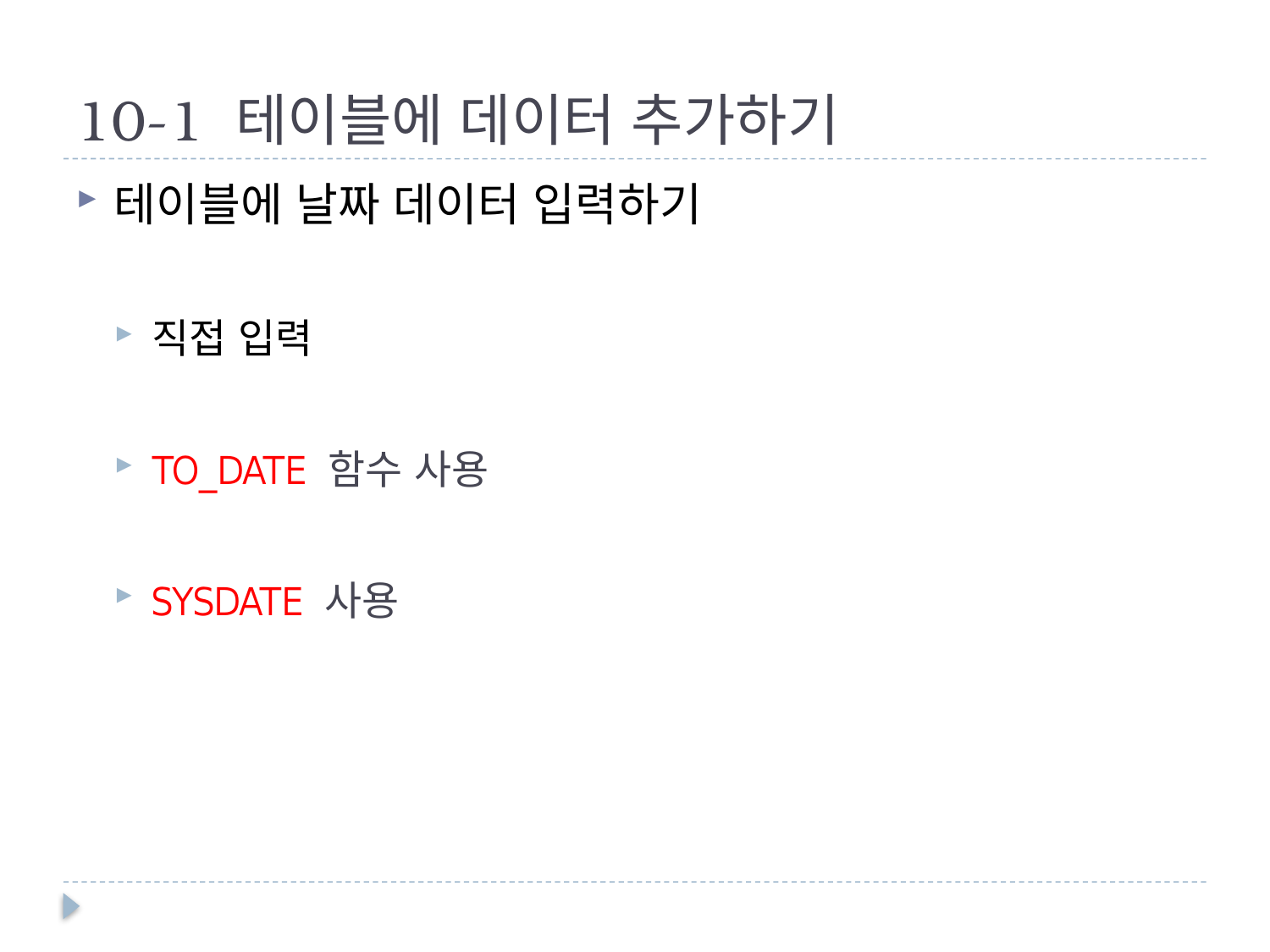

# 10-1 테이블에 데이터 추가하기
테이블에 날짜 데이터 입력하기

직접 입력

TO_DATE 함수 사용

SYSDATE 사용